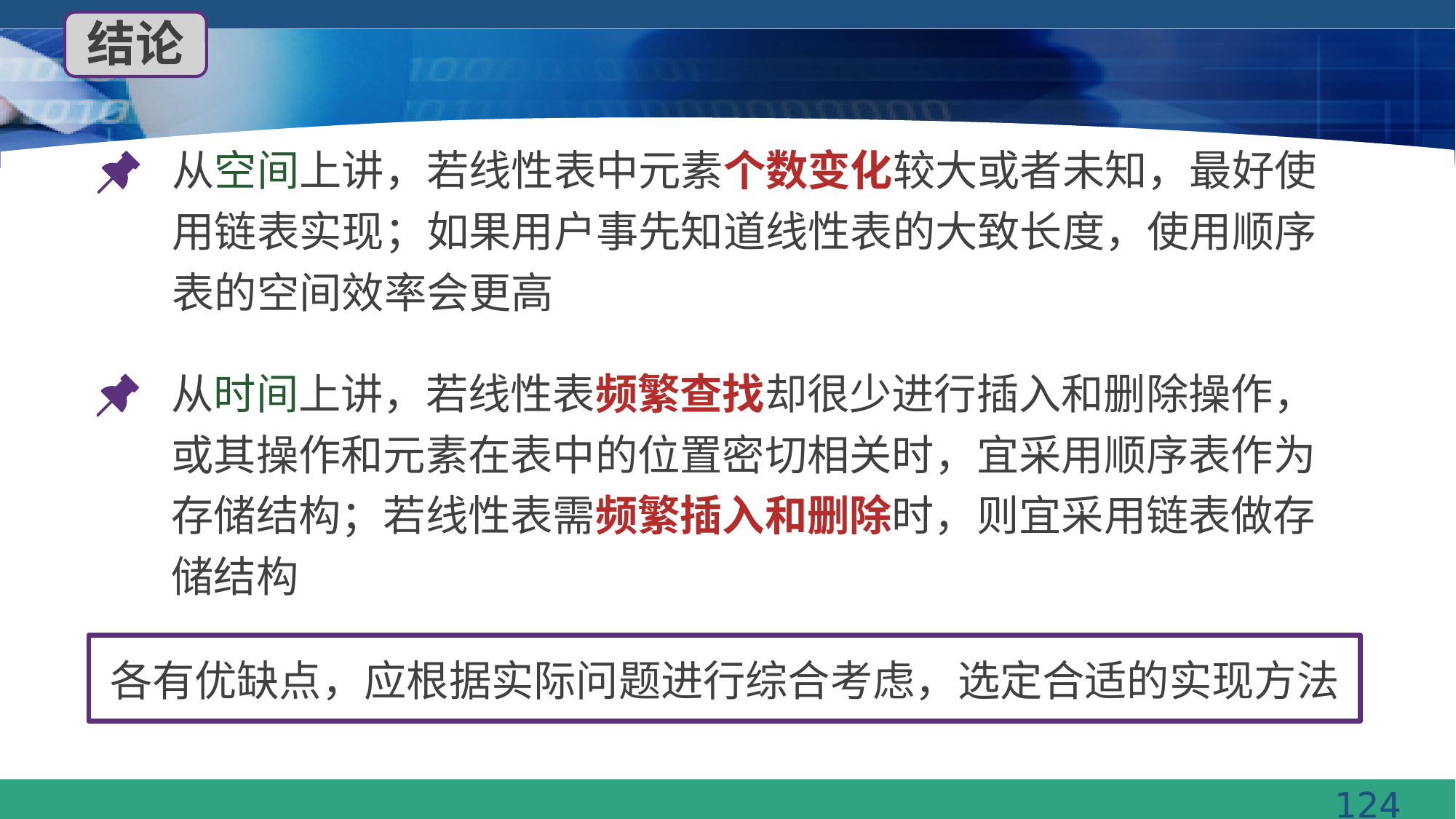

结论

从空间上讲，若线性表中元素个数变化较大或者未知，最好使用链表实现；如果用户事先知道线性表的大致长度，使用顺序表的空间效率会更高

从时间上讲，若线性表频繁查找却很少进行插入和删除操作，或其操作和元素在表中的位置密切相关时，宜采用顺序表作为存储结构；若线性表需频繁插入和删除时，则宜采用链表做存储结构

各有优缺点，应根据实际问题进行综合考虑，选定合适的实现方法